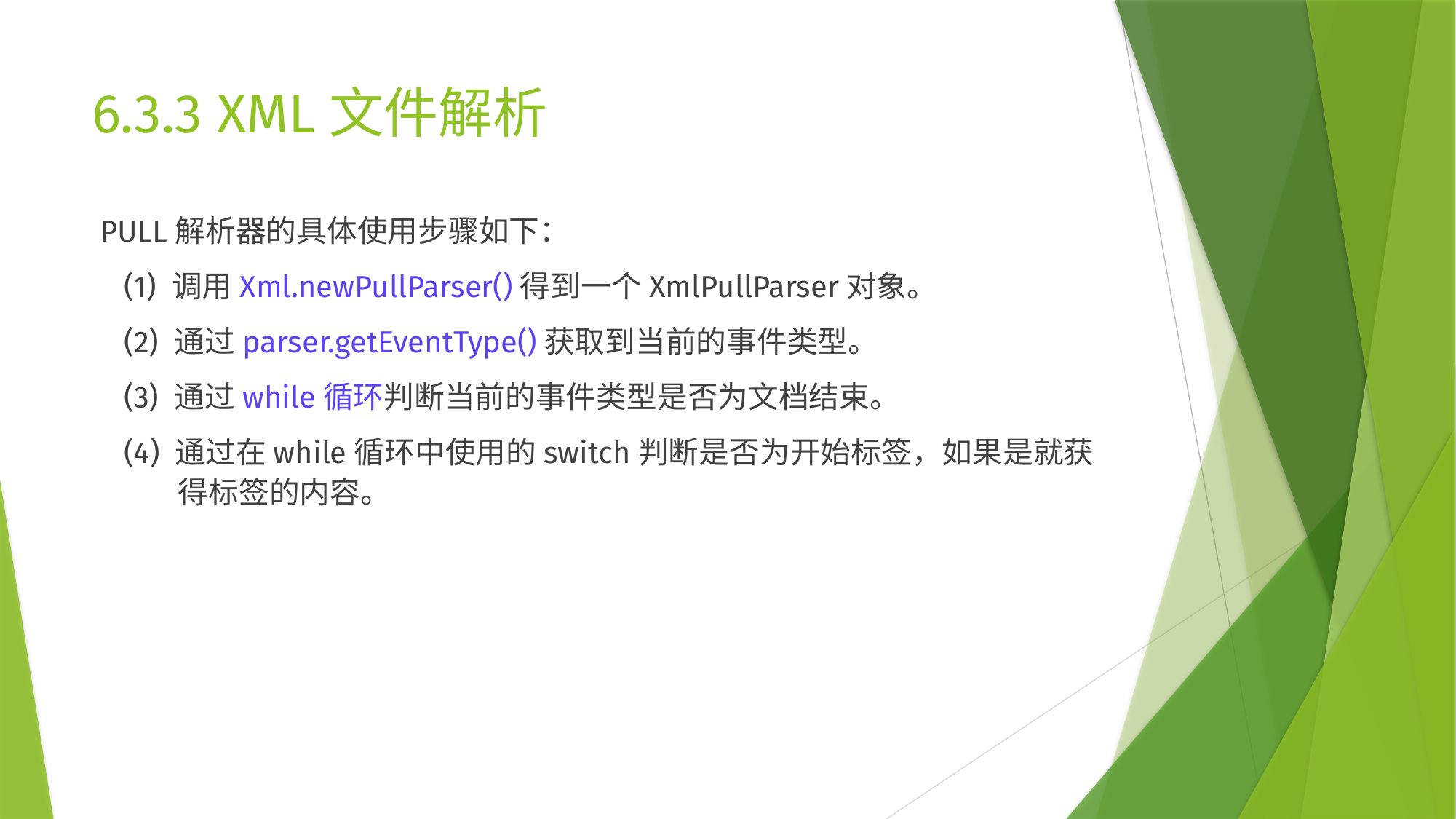

# 6.3.3 XML文件解析
 PULL解析器的具体使用步骤如下：
(1) 调用Xml.newPullParser()得到一个XmlPullParser对象。
(2) 通过parser.getEventType()获取到当前的事件类型。
(3) 通过while循环判断当前的事件类型是否为文档结束。
(4) 通过在while循环中使用的switch判断是否为开始标签，如果是就获得标签的内容。